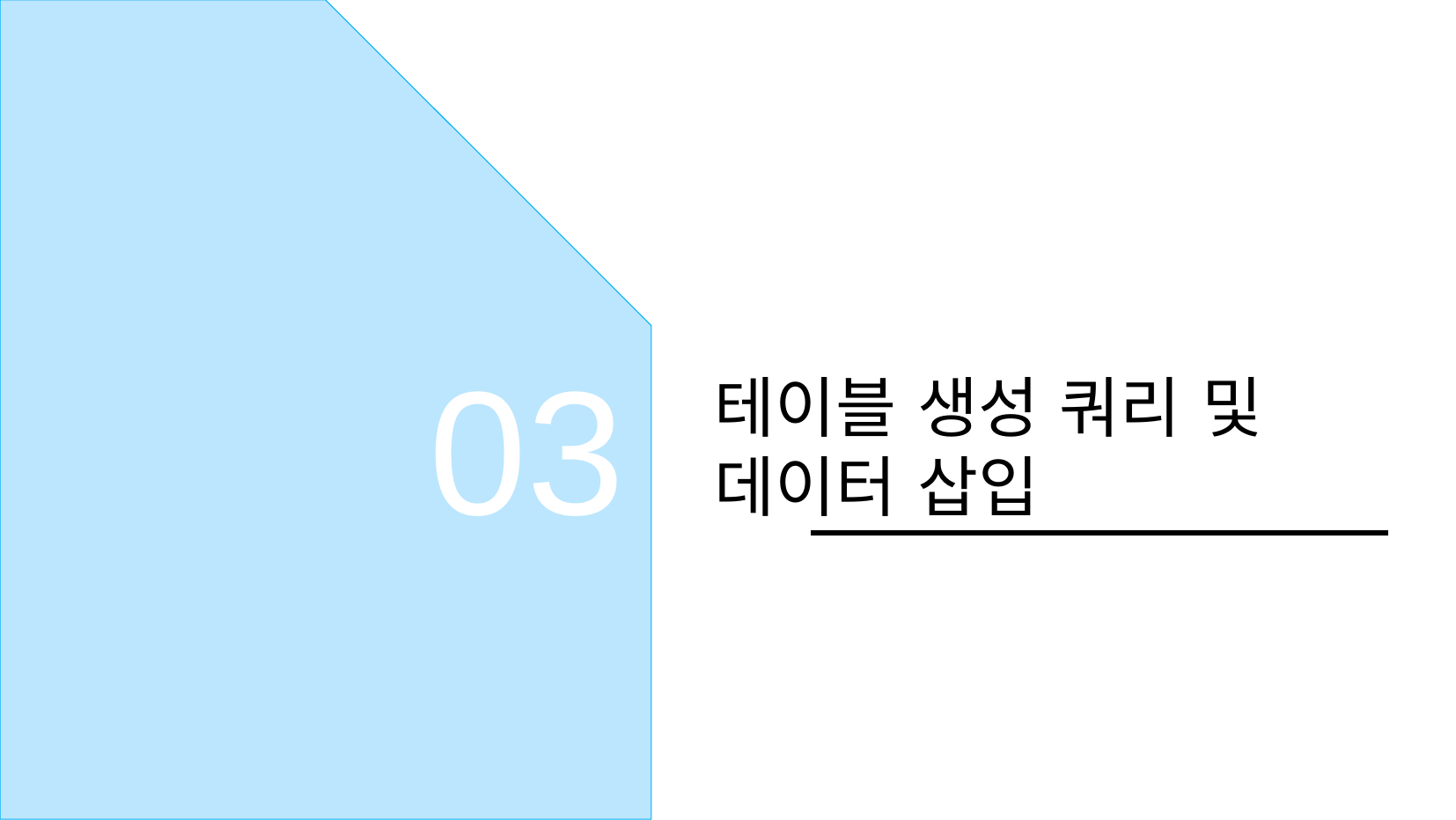

03
테이블 생성 쿼리 및 데이터 삽입